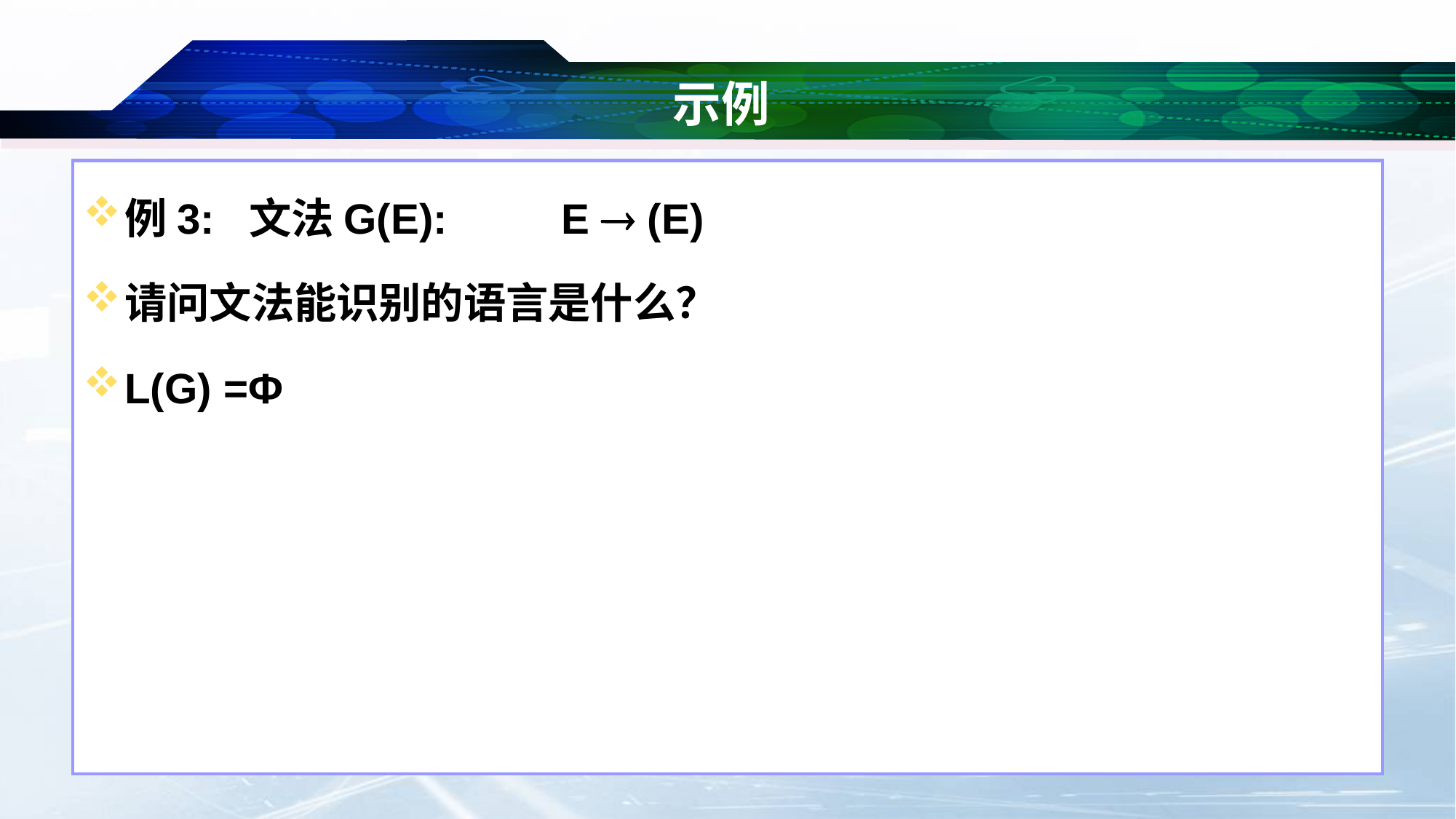

# 示例
例3:  文法G(E): 	E → (E)
请问文法能识别的语言是什么？
L(G) =Φ